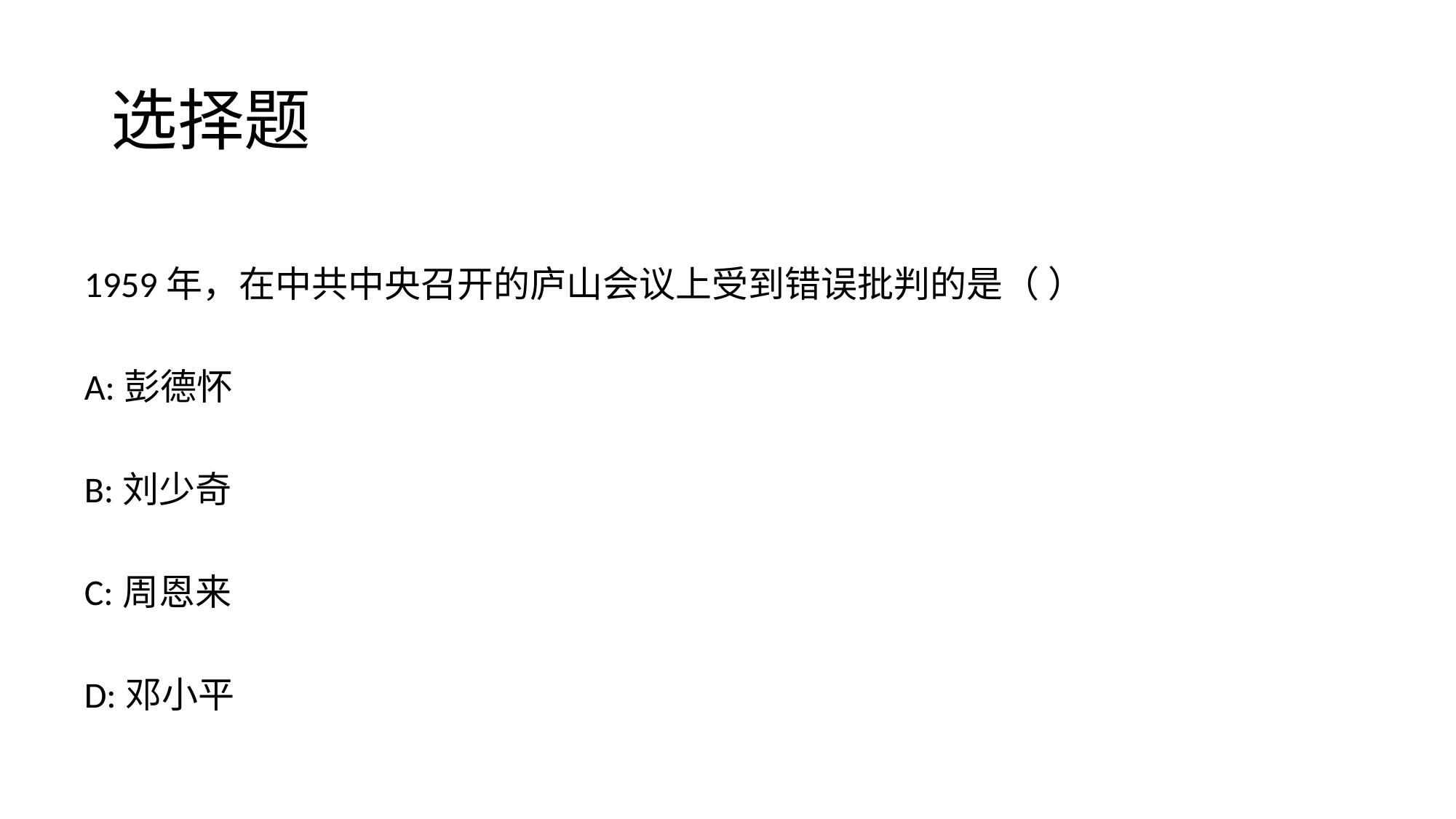

# 选择题
1959年，在中共中央召开的庐山会议上受到错误批判的是（ ）
A:彭德怀
B:刘少奇
C:周恩来
D:邓小平